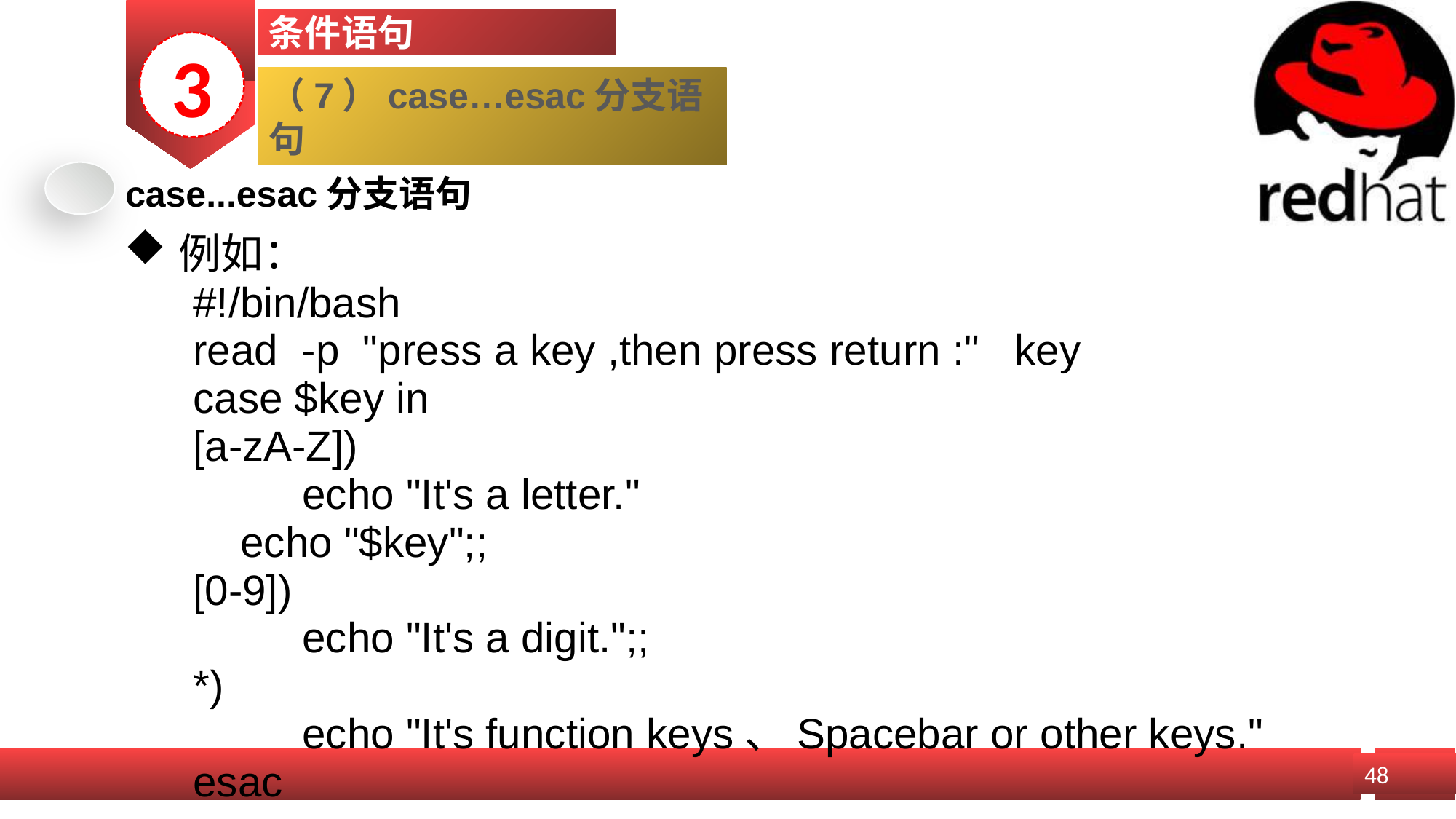

条件语句
3
（7）case…esac分支语句

case...esac分支语句
例如：
#!/bin/bash
read  -p  "press a key ,then press return :"   key
case $key in
[a-zA-Z])
	echo "It's a letter."
    echo "$key";;
[0-9])
	echo "It's a digit.";;
*)
	echo "It's function keys、Spacebar or other keys."
esac